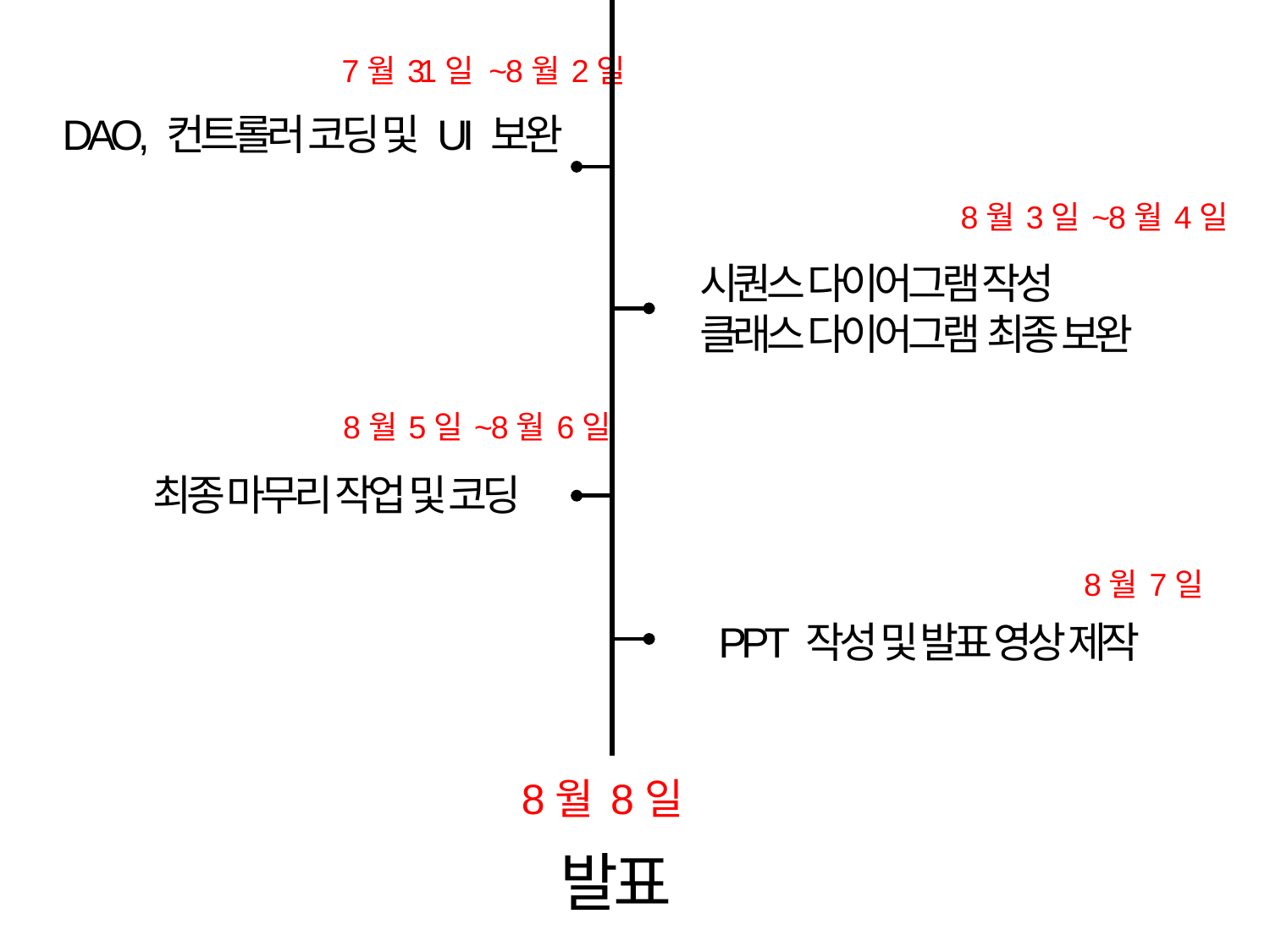

7월 31일  ~ 8월 2일
DAO, 컨트롤러 코딩 및 UI 보완
8월 3일 ~ 8월 4일
시퀀스 다이어그램 작성
클래스 다이어그램 최종 보완
8월 5일 ~ 8월 6일
최종 마무리 작업 및 코딩
8월 7일
PPT 작성 및 발표 영상 제작
8월 8일
발표